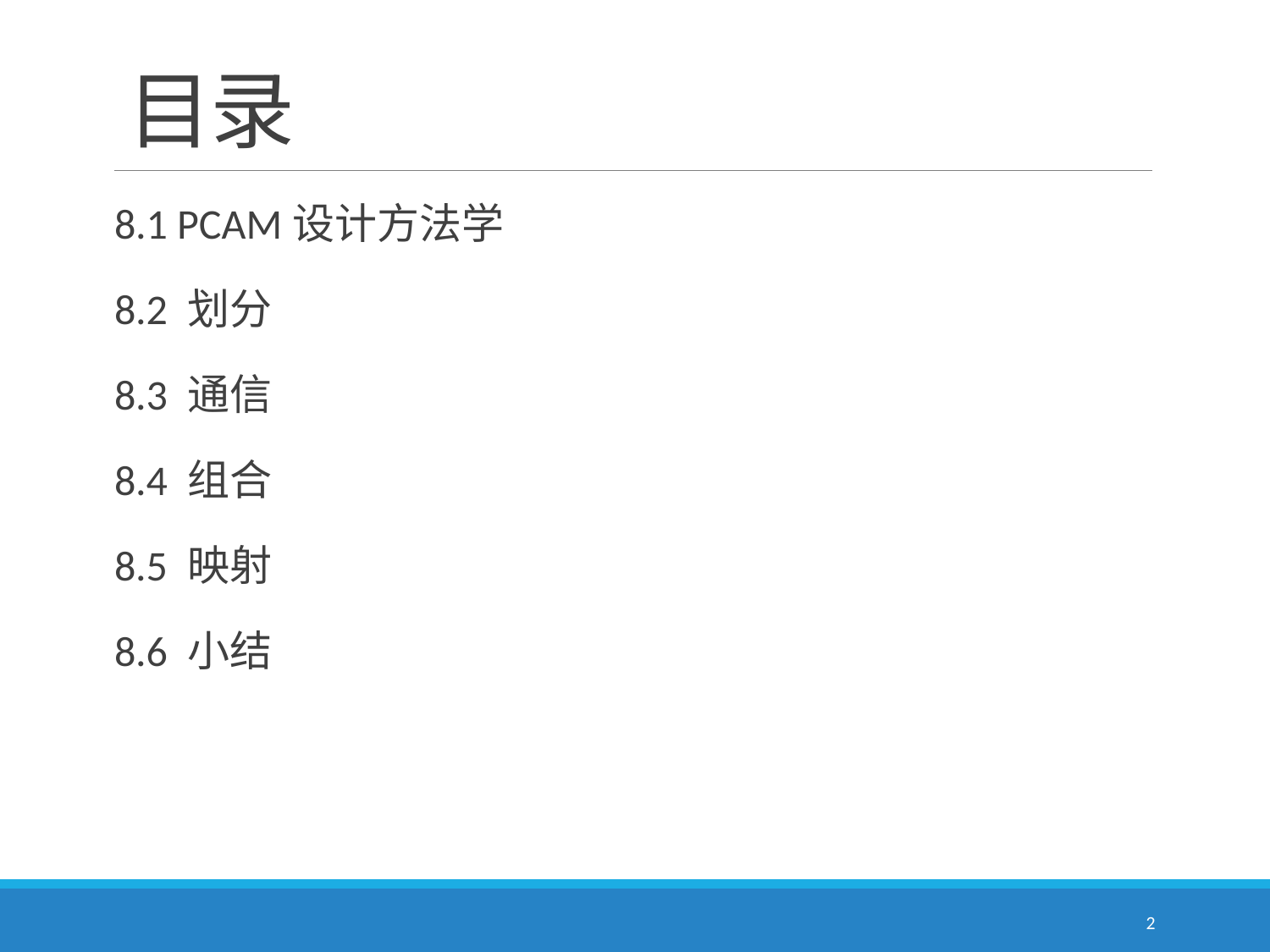

# 目录
8.1 PCAM设计方法学
8.2 划分
8.3 通信
8.4 组合
8.5 映射
8.6 小结
2